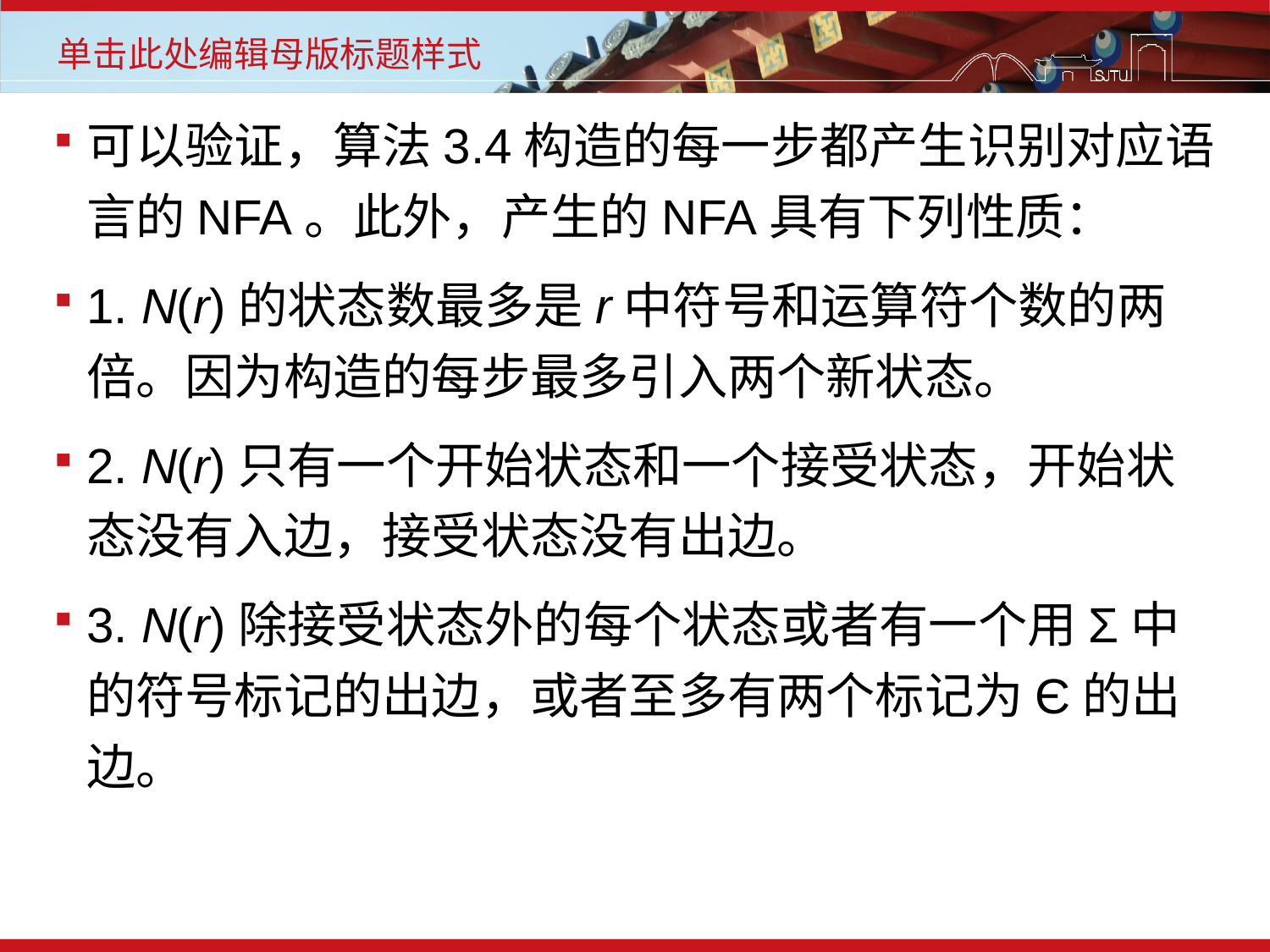

可以验证，算法3.4构造的每一步都产生识别对应语言的NFA。此外，产生的NFA具有下列性质：
1. N(r)的状态数最多是r中符号和运算符个数的两倍。因为构造的每步最多引入两个新状态。
2. N(r)只有一个开始状态和一个接受状态，开始状态没有入边，接受状态没有出边。
3. N(r)除接受状态外的每个状态或者有一个用Σ中的符号标记的出边，或者至多有两个标记为Є的出边。